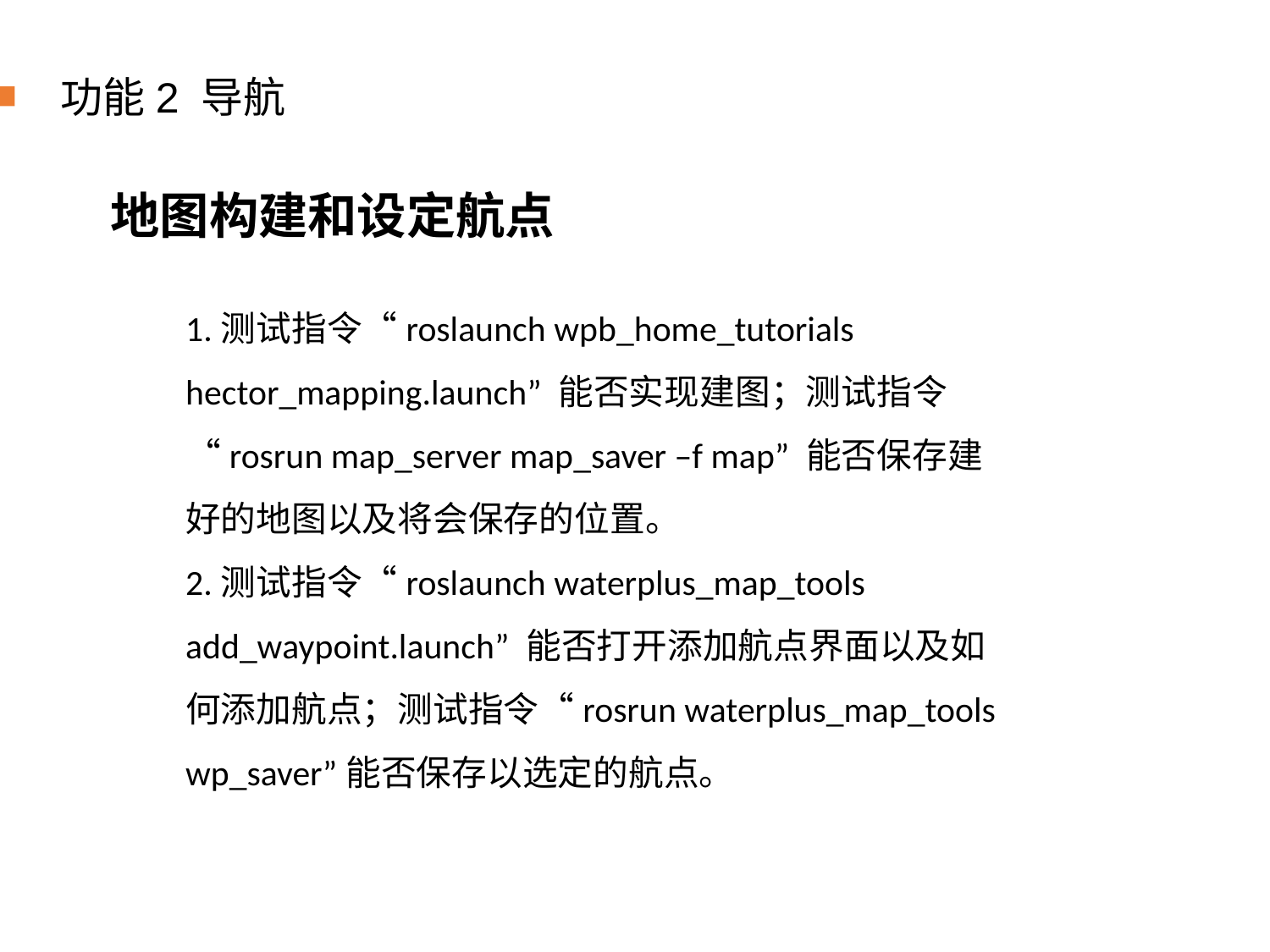

功能2 导航

地图构建和设定航点
1.测试指令“roslaunch wpb_home_tutorials hector_mapping.launch” 能否实现建图；测试指令“rosrun map_server map_saver –f map” 能否保存建好的地图以及将会保存的位置。
2.测试指令“roslaunch waterplus_map_tools add_waypoint.launch” 能否打开添加航点界面以及如何添加航点；测试指令“rosrun waterplus_map_tools wp_saver”能否保存以选定的航点。